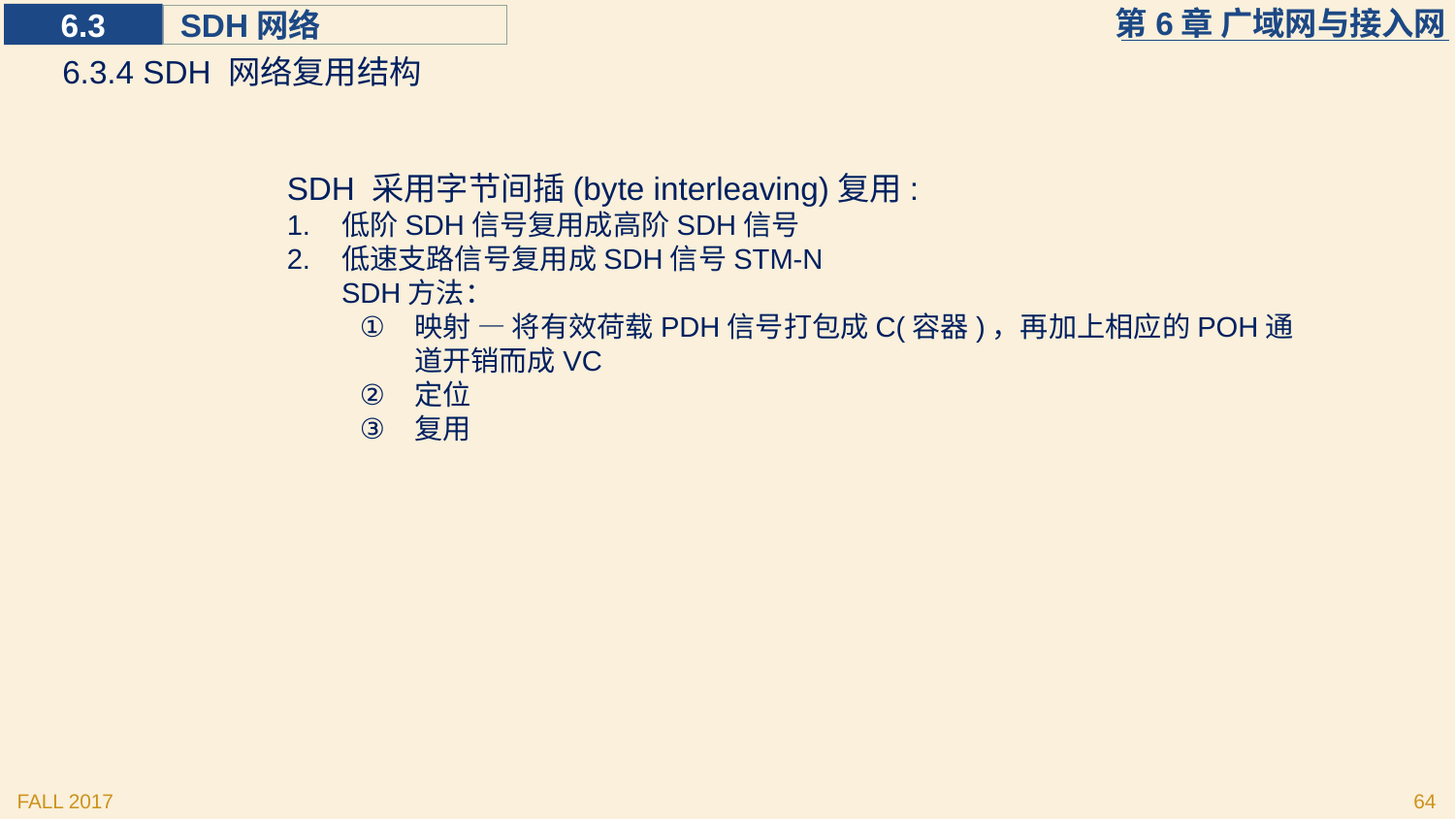

6.3.4 SDH 网络复用结构
SDH 采用字节间插(byte interleaving)复用:
低阶SDH信号复用成高阶SDH信号
低速支路信号复用成SDH信号STM-N
SDH方法：
映射 — 将有效荷载PDH信号打包成C(容器)，再加上相应的POH通道开销而成VC
定位
复用